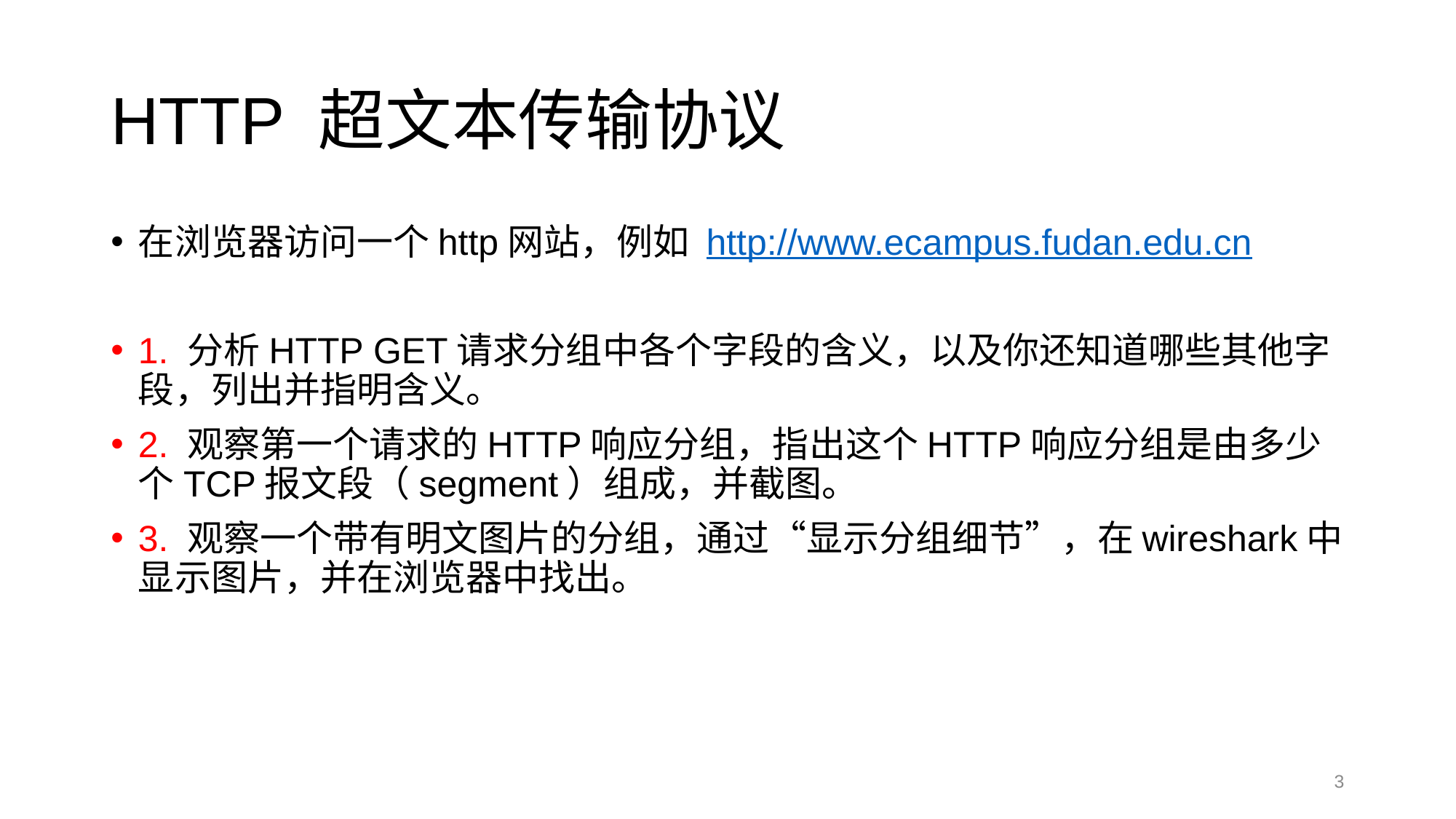

# HTTP 超文本传输协议
在浏览器访问一个http网站，例如 http://www.ecampus.fudan.edu.cn

1. 分析HTTP GET请求分组中各个字段的含义，以及你还知道哪些其他字段，列出并指明含义。
2. 观察第一个请求的HTTP响应分组，指出这个HTTP响应分组是由多少个TCP报文段（segment）组成，并截图。
3. 观察一个带有明文图片的分组，通过“显示分组细节”，在wireshark中显示图片，并在浏览器中找出。
3